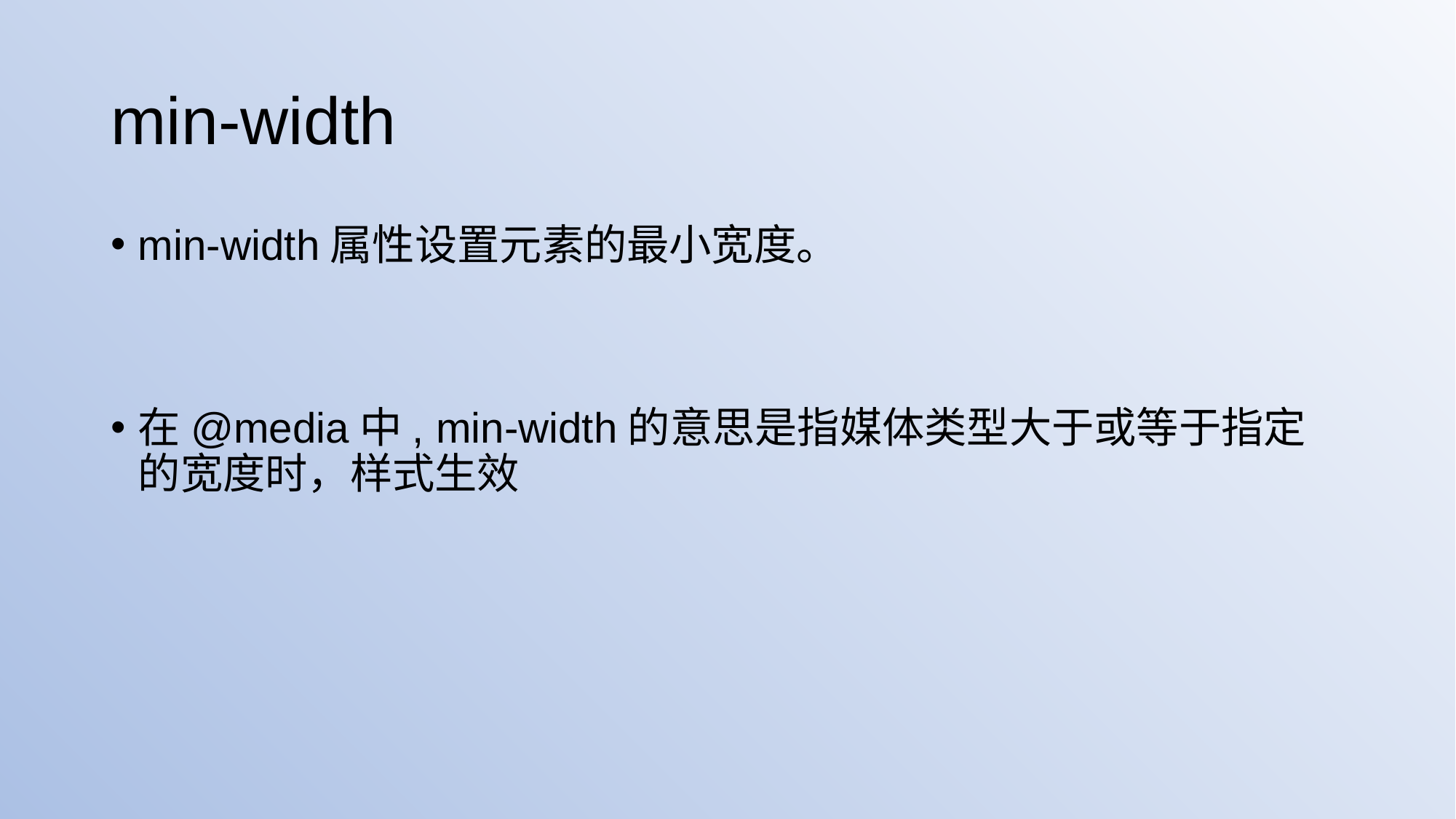

# min-width
min-width属性设置元素的最小宽度。

在@media中, min-width的意思是指媒体类型大于或等于指定的宽度时，样式生效